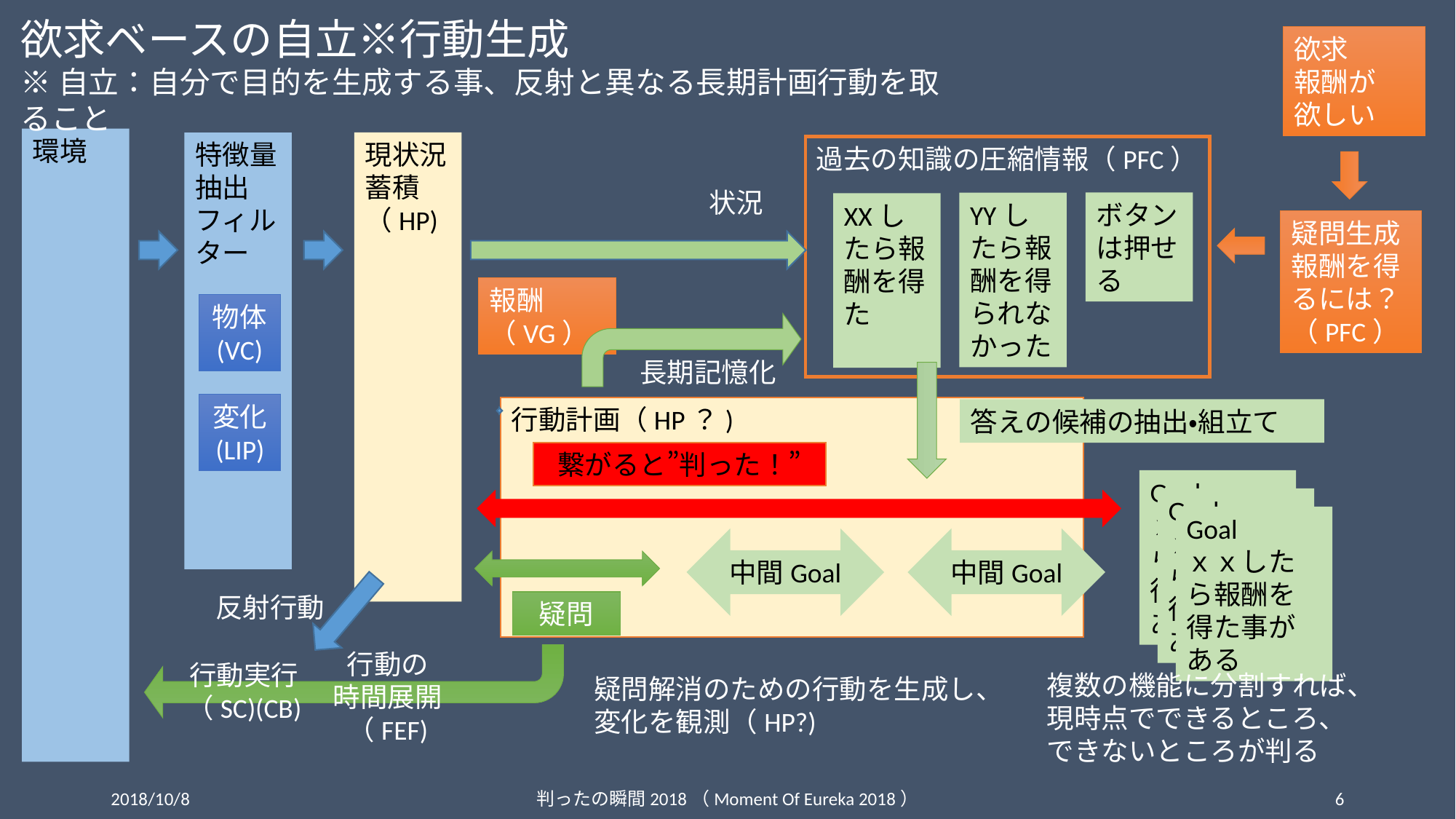

欲求ベースの自立※行動生成
※自立：自分で目的を生成する事、反射と異なる長期計画行動を取ること
欲求
報酬が
欲しい
環境

現状況
蓄積
（HP)

特徴量
抽出
フィルター

過去の知識の圧縮情報（PFC）

状況
ボタンは押せる
YYしたら報酬を得られなかった
XXしたら報酬を得た

疑問生成
報酬を得るには？
（PFC）

報酬（VG）
物体
(VC)

長期記憶化
変化
(LIP)
行動計画（HP？)

答えの候補の抽出・組立て

繋がると”判った！”
Goal
ｘｘしたら報酬を得た事がある
Goal
ｘｘしたら報酬を得た事がある

Goal
ｘｘしたら報酬を得た事がある
中間Goal
中間Goal

反射行動
疑問

行動の
時間展開
（FEF)

行動実行
（SC)(CB)
複数の機能に分割すれば、
現時点でできるところ、
できないところが判る
疑問解消のための行動を生成し、
変化を観測（HP?)
2018/10/8
判ったの瞬間2018（Moment Of Eureka 2018）
6